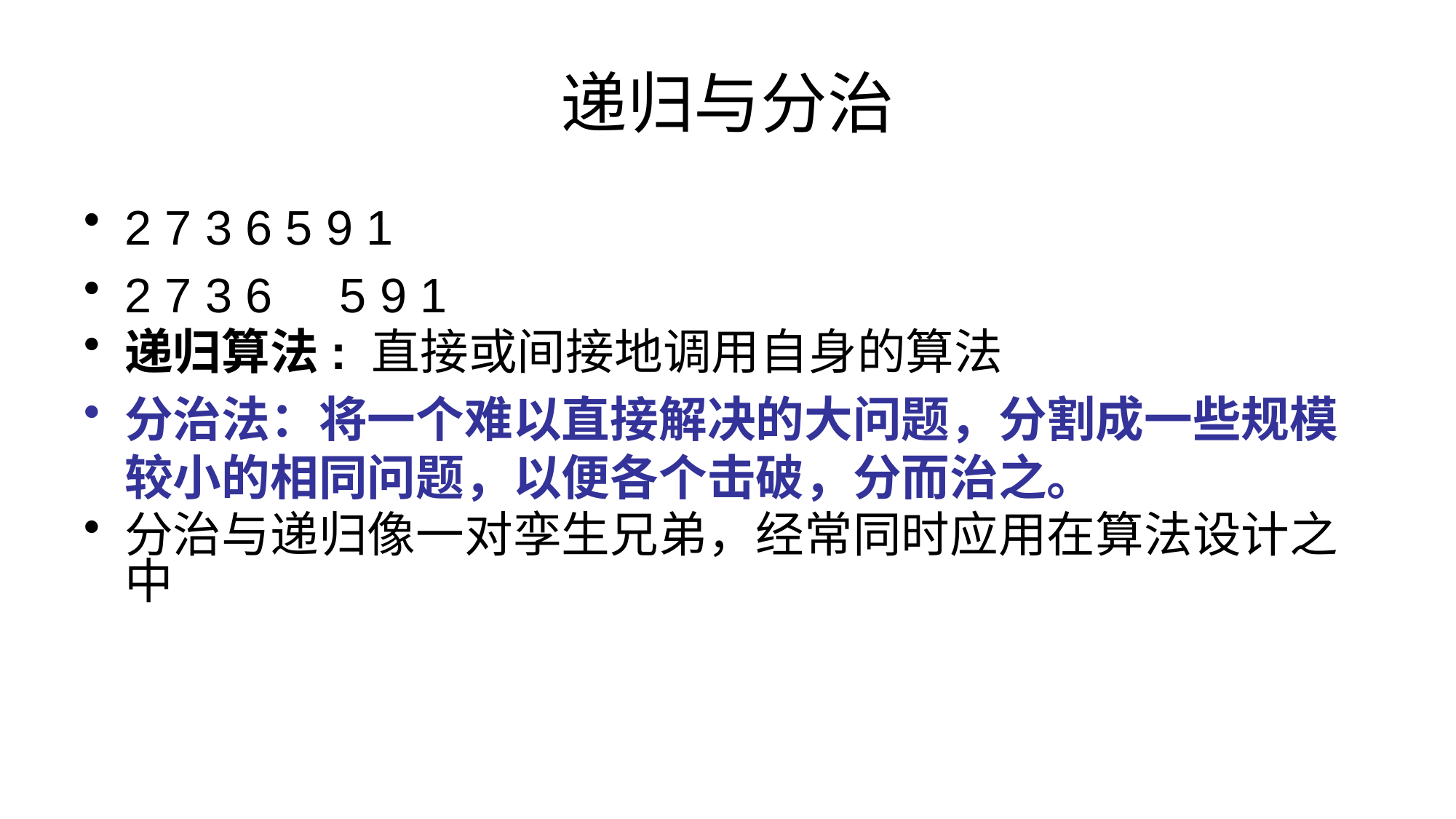

# 递归与分治
2 7 3 6 5 9 1
2 7 3 6     5 9 1
递归算法: 直接或间接地调用自身的算法
分治法：将一个难以直接解决的大问题，分割成一些规模较小的相同问题，以便各个击破，分而治之。
分治与递归像一对孪生兄弟，经常同时应用在算法设计之中